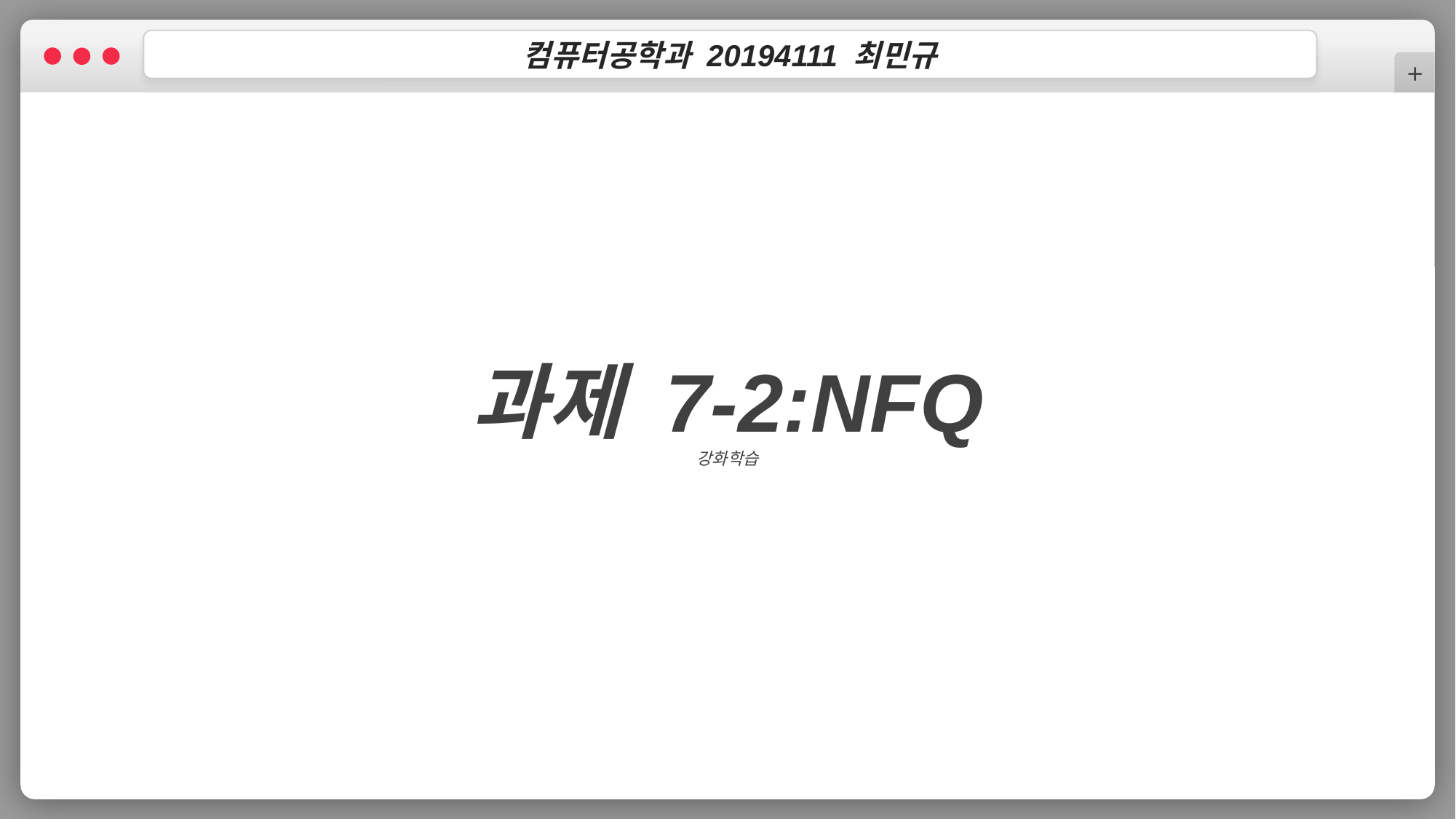

컴퓨터공학과 20194111 최민규

+
과제 7-2:NFQ
강화학습